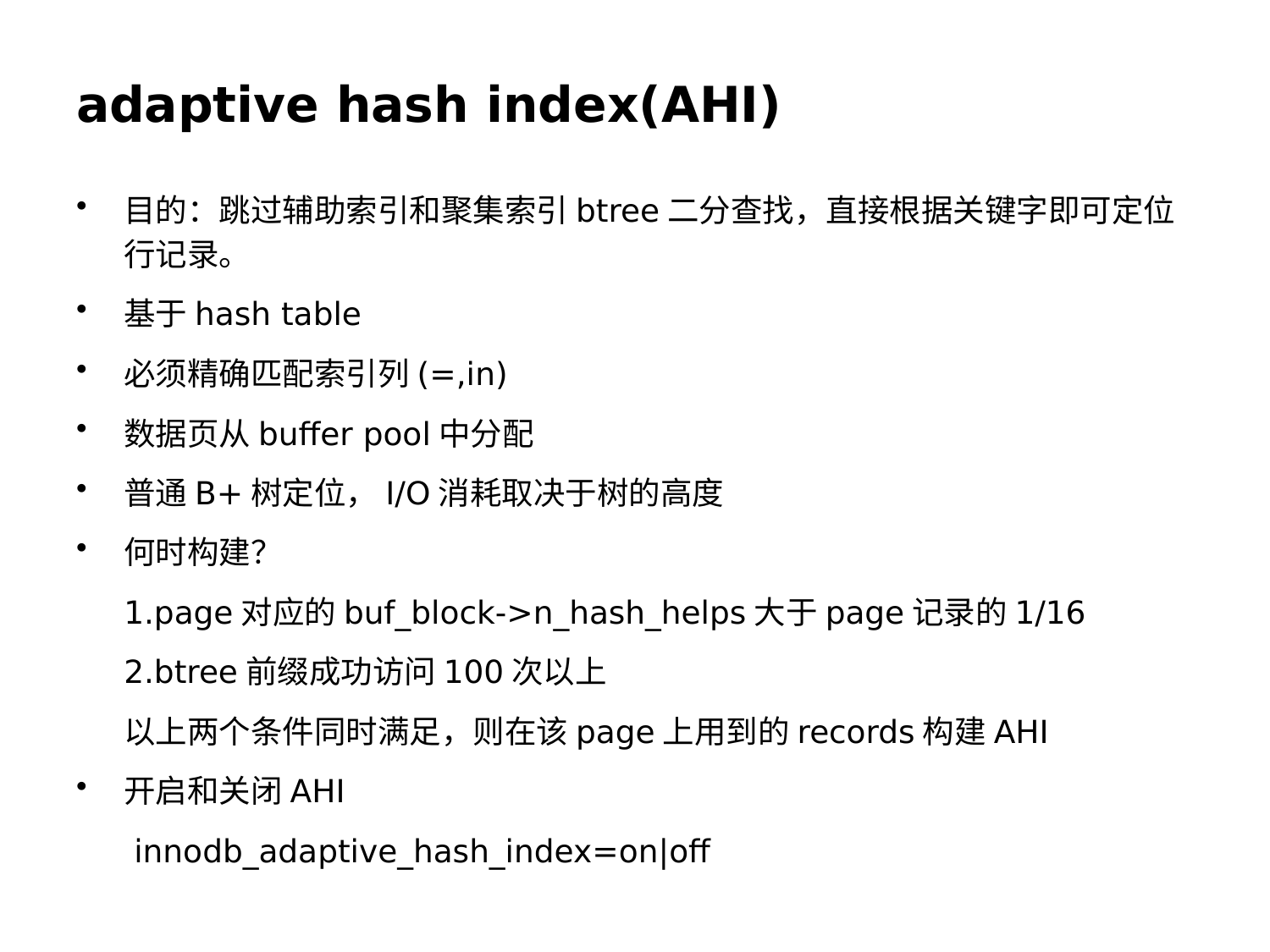

# adaptive hash index(AHI)
目的：跳过辅助索引和聚集索引btree二分查找，直接根据关键字即可定位行记录。
基于hash table
必须精确匹配索引列(=,in)
数据页从buffer pool中分配
普通B+树定位，I/O消耗取决于树的高度
何时构建？
	1.page对应的buf_block->n_hash_helps大于page记录的1/16
	2.btree前缀成功访问100次以上
	以上两个条件同时满足，则在该page上用到的records构建AHI
开启和关闭AHI
	 innodb_adaptive_hash_index=on|off